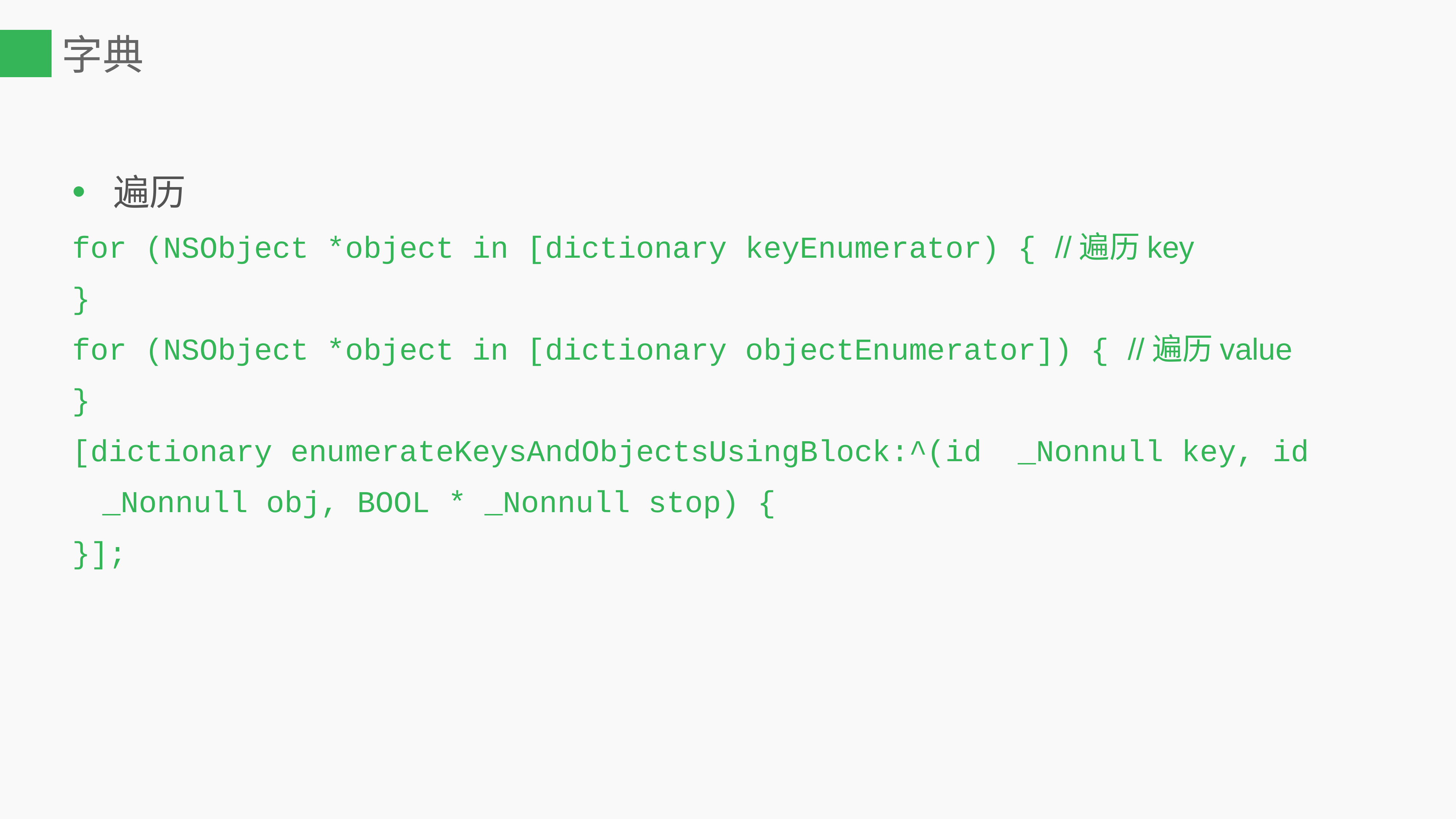

# 字典
遍历
for (NSObject *object in [dictionary keyEnumerator) { //遍历key
}
for (NSObject *object in [dictionary objectEnumerator]) { //遍历value
}
[dictionary enumerateKeysAndObjectsUsingBlock:^(id  _Nonnull key, id  _Nonnull obj, BOOL * _Nonnull stop) {
}];